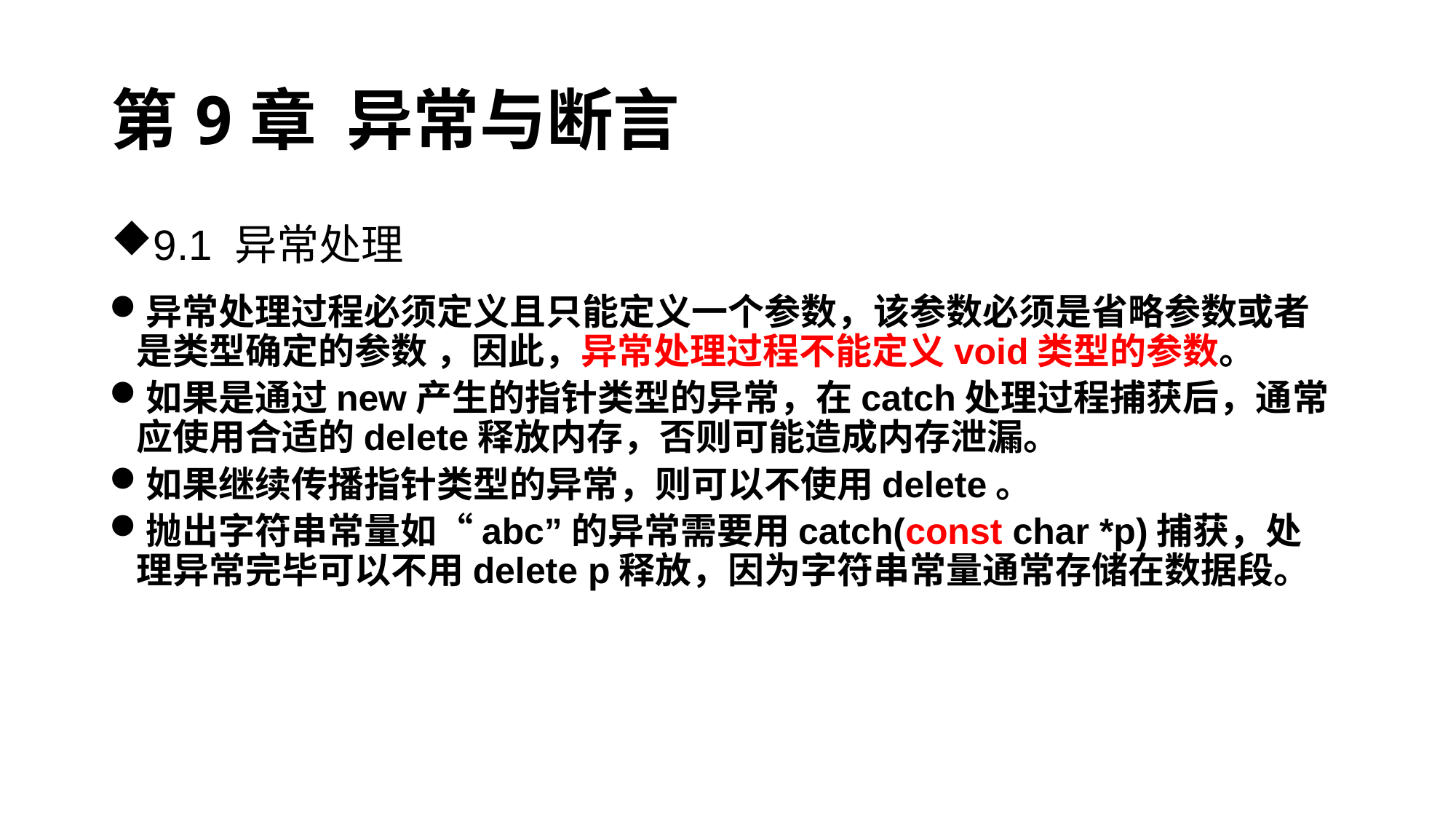

# 第9章  异常与断言
9.1 异常处理
异常处理过程必须定义且只能定义一个参数，该参数必须是省略参数或者是类型确定的参数 ，因此，异常处理过程不能定义void类型的参数。
如果是通过new产生的指针类型的异常，在catch处理过程捕获后，通常应使用合适的delete释放内存，否则可能造成内存泄漏。
如果继续传播指针类型的异常，则可以不使用delete。
抛出字符串常量如“abc”的异常需要用catch(const char *p)捕获，处理异常完毕可以不用delete p释放，因为字符串常量通常存储在数据段。